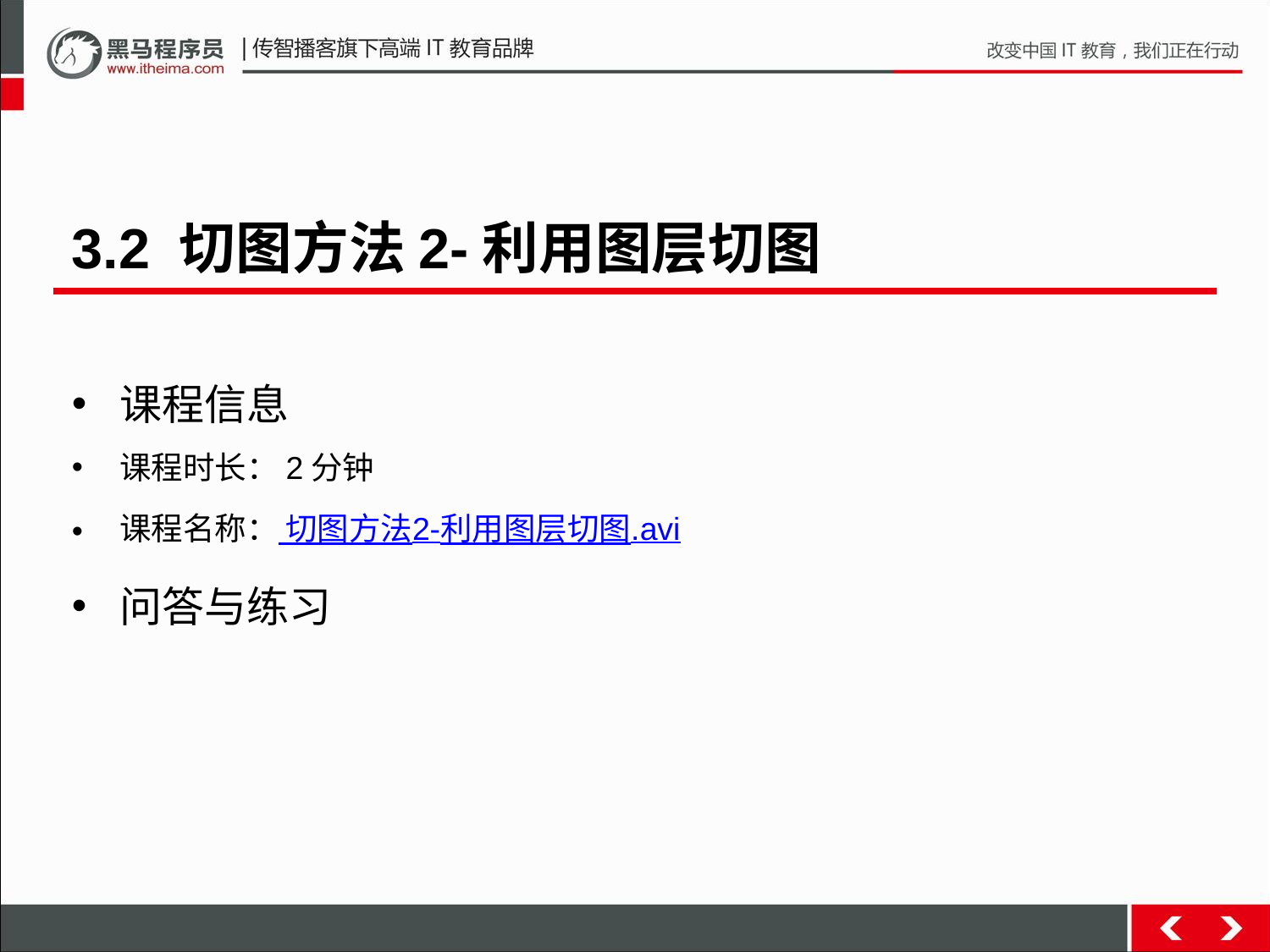

3.2 切图方法2-利用图层切图
课程信息
课程时长：2分钟
课程名称： 切图方法2-利用图层切图.avi
问答与练习